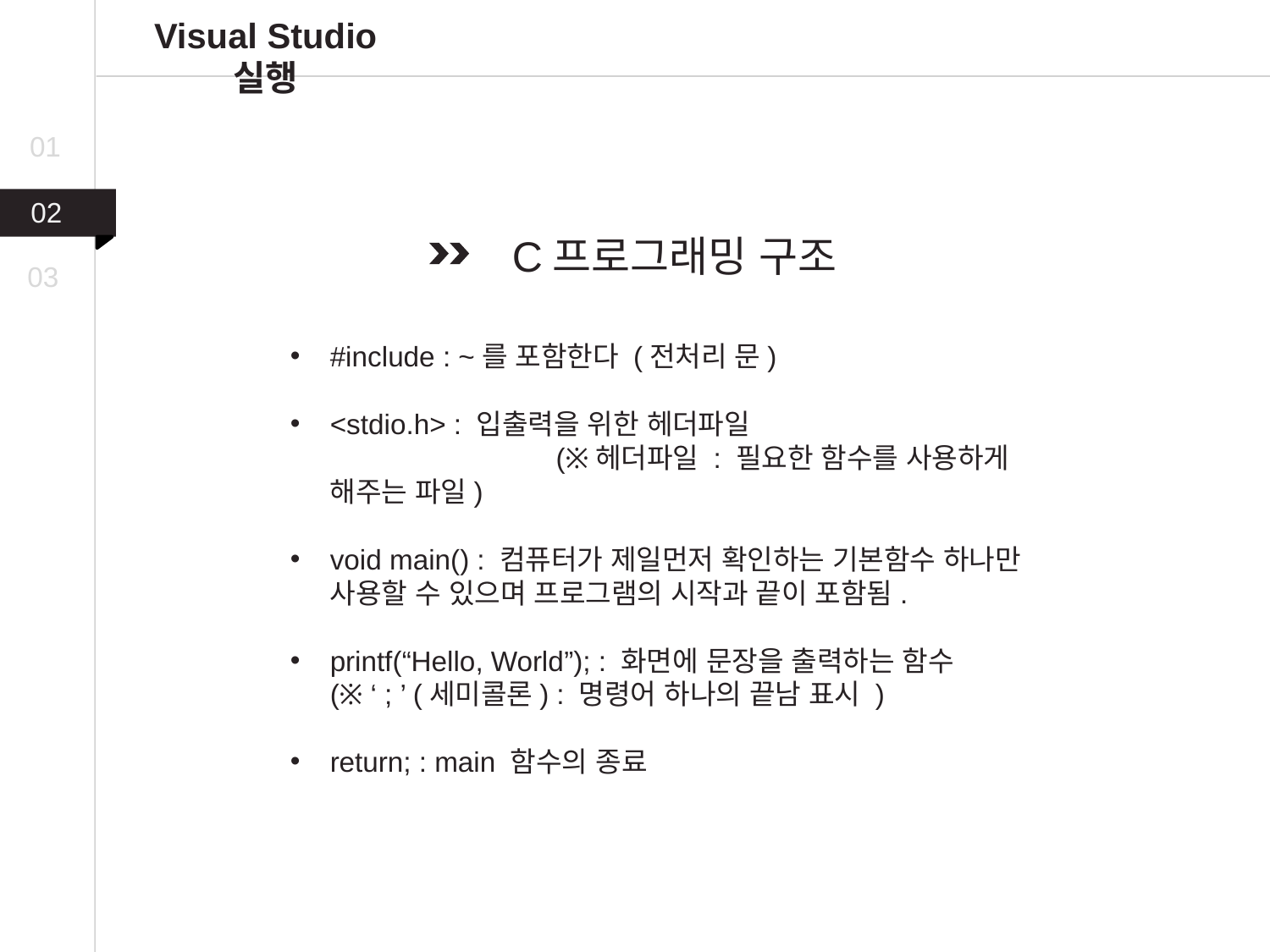

Visual Studio 실행
01
02

02
C프로그래밍 구조

03
#include : ~를 포함한다 (전처리 문)

<stdio.h> : 입출력을 위한 헤더파일                                                                    (※헤더파일 : 필요한 함수를 사용하게 해주는 파일)

void main() : 컴퓨터가 제일먼저 확인하는 기본함수 하나만 사용할 수 있으며 프로그램의 시작과 끝이 포함됨.

printf(“Hello, World”); : 화면에 문장을 출력하는 함수
	(※ ‘ ; ’ (세미콜론) : 명령어 하나의 끝남 표시 )

return; : main 함수의 종료